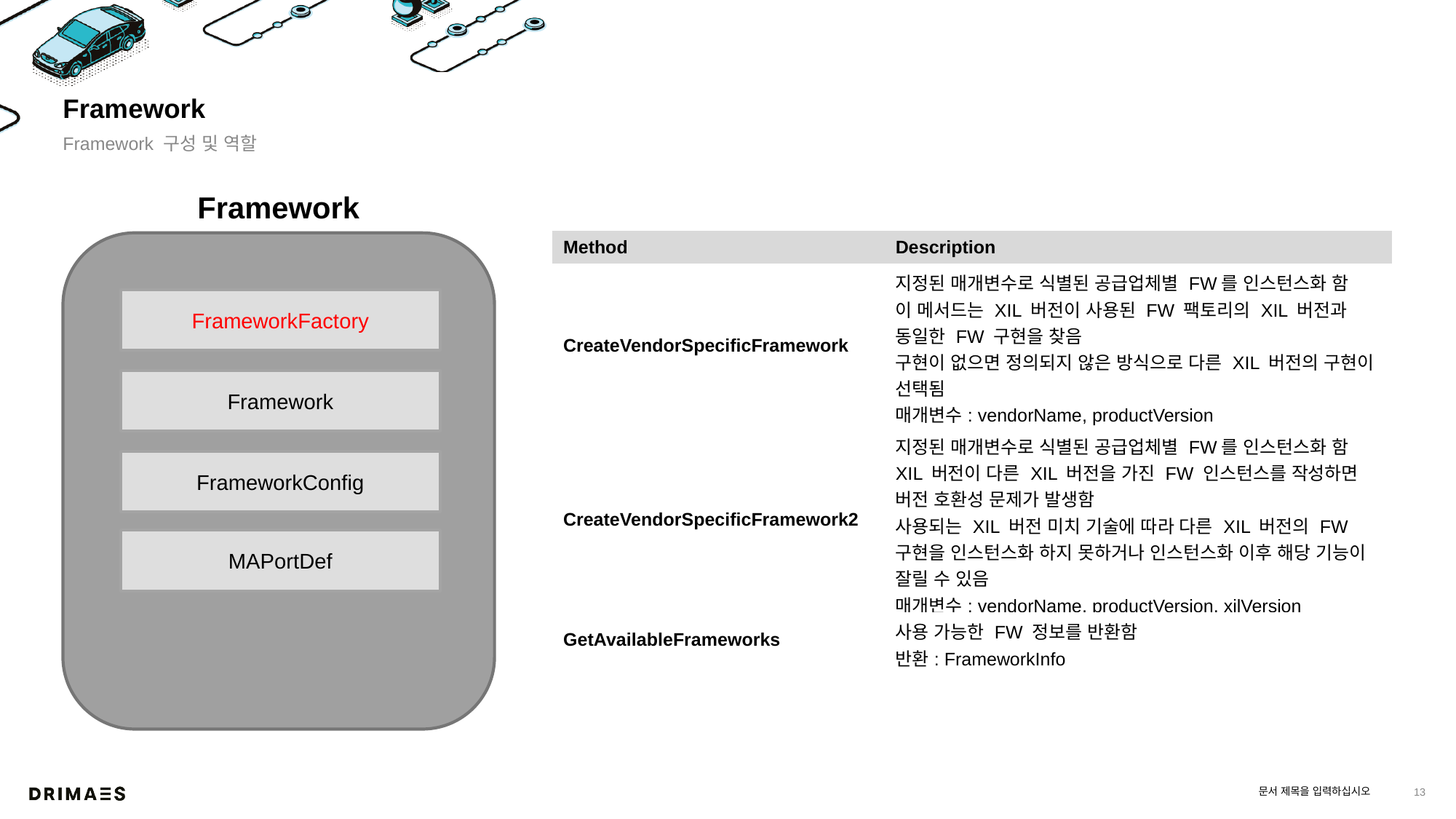

# Framework
Framework 구성 및 역할
Framework
| Method | Description |
| --- | --- |
| CreateVendorSpecificFramework | 지정된 매개변수로 식별된 공급업체별 FW를 인스턴스화 함 이 메서드는 XIL 버전이 사용된 FW 팩토리의 XIL 버전과 동일한 FW 구현을 찾음 구현이 없으면 정의되지 않은 방식으로 다른 XIL 버전의 구현이 선택됨 매개변수: vendorName, productVersion 반환: Framework |
| CreateVendorSpecificFramework2 | 지정된 매개변수로 식별된 공급업체별 FW를 인스턴스화 함 XIL 버전이 다른 XIL 버전을 가진 FW 인스턴스를 작성하면 버전 호환성 문제가 발생함 사용되는 XIL 버전 미치 기술에 따라 다른 XIL 버전의 FW 구현을 인스턴스화 하지 못하거나 인스턴스화 이후 해당 기능이 잘릴 수 있음 매개변수: vendorName, productVersion, xilVersion 반환: Framework |
| GetAvailableFrameworks | 사용 가능한 FW 정보를 반환함 반환: FrameworkInfo |

FrameworkFactory
Framework
FrameworkConfig
MAPortDef
문서 제목을 입력하십시오